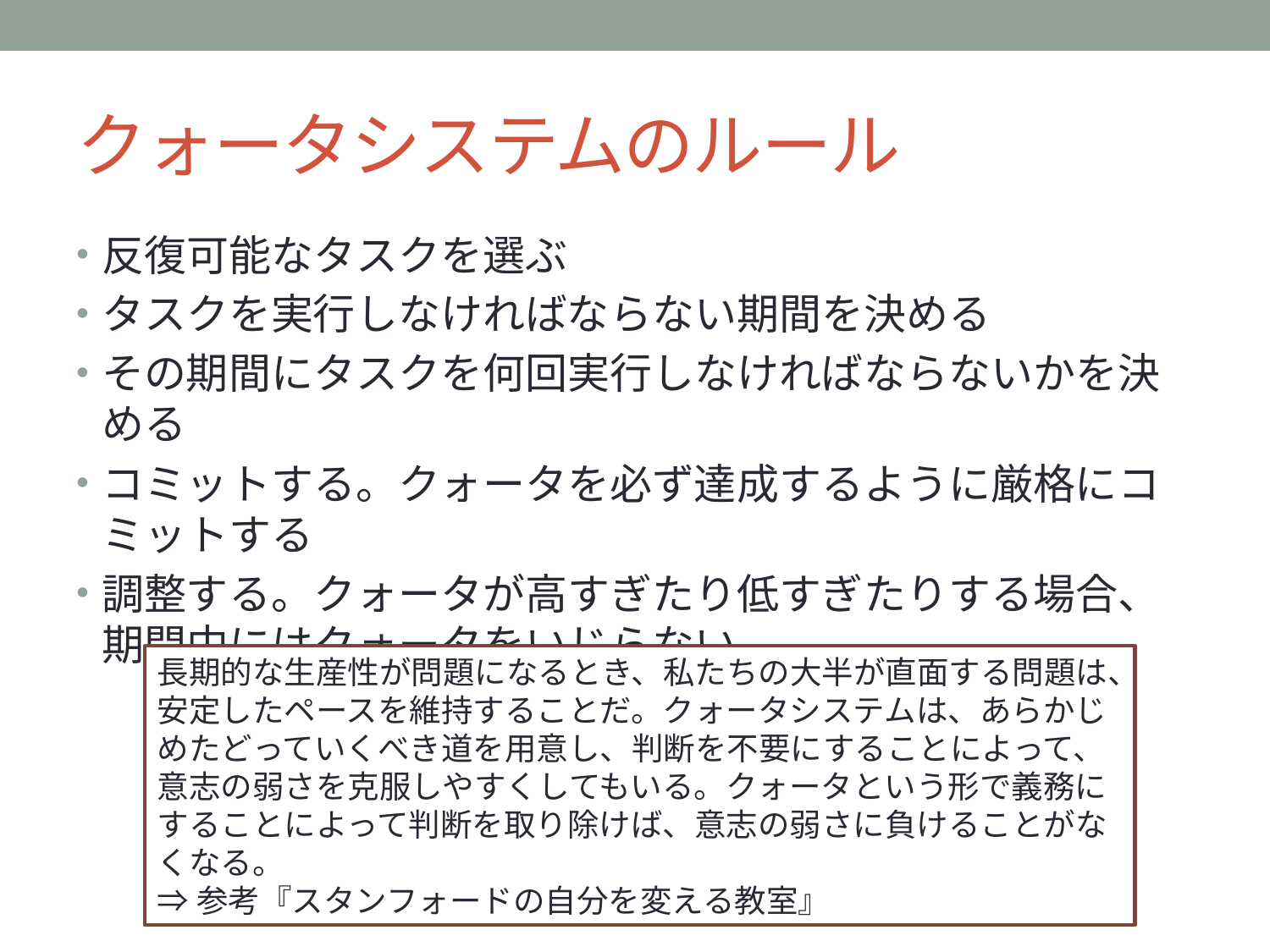

# クォータシステムのルール
反復可能なタスクを選ぶ
タスクを実行しなければならない期間を決める
その期間にタスクを何回実行しなければならないかを決める
コミットする。クォータを必ず達成するように厳格にコミットする
調整する。クォータが高すぎたり低すぎたりする場合、期間中にはクォータをいじらない
長期的な生産性が問題になるとき、私たちの大半が直面する問題は、安定したペースを維持することだ。クォータシステムは、あらかじめたどっていくべき道を用意し、判断を不要にすることによって、意志の弱さを克服しやすくしてもいる。クォータという形で義務にすることによって判断を取り除けば、意志の弱さに負けることがなくなる。
⇒参考『スタンフォードの自分を変える教室』